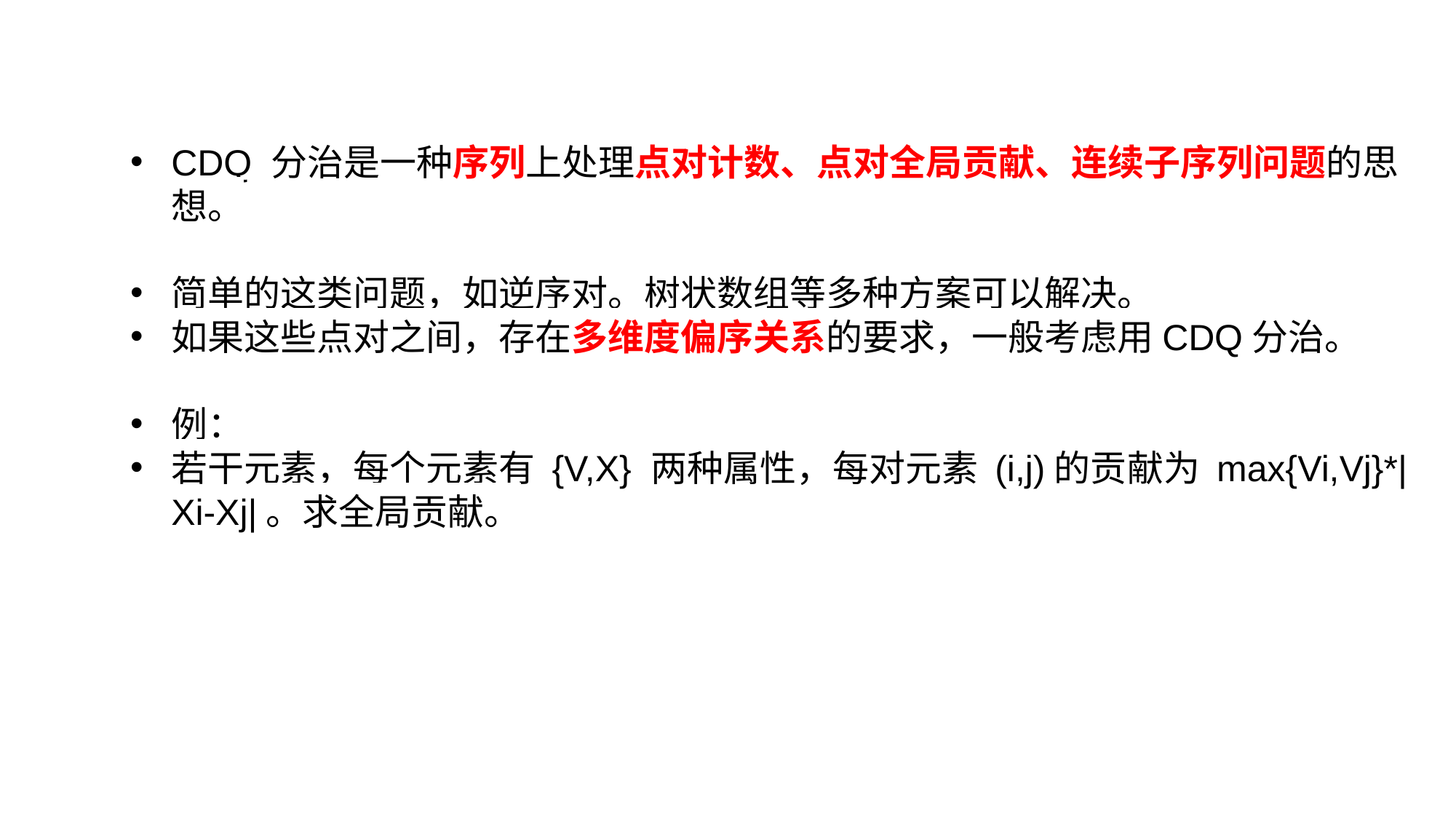

CDQ 分治是一种序列上处理点对计数、点对全局贡献、连续子序列问题的思想。

简单的这类问题，如逆序对。树状数组等多种方案可以解决。
如果这些点对之间，存在多维度偏序关系的要求，一般考虑用CDQ分治。

例：
若干元素，每个元素有 {V,X} 两种属性，每对元素 (i,j)的贡献为 max{Vi,Vj}*|Xi-Xj|。求全局贡献。